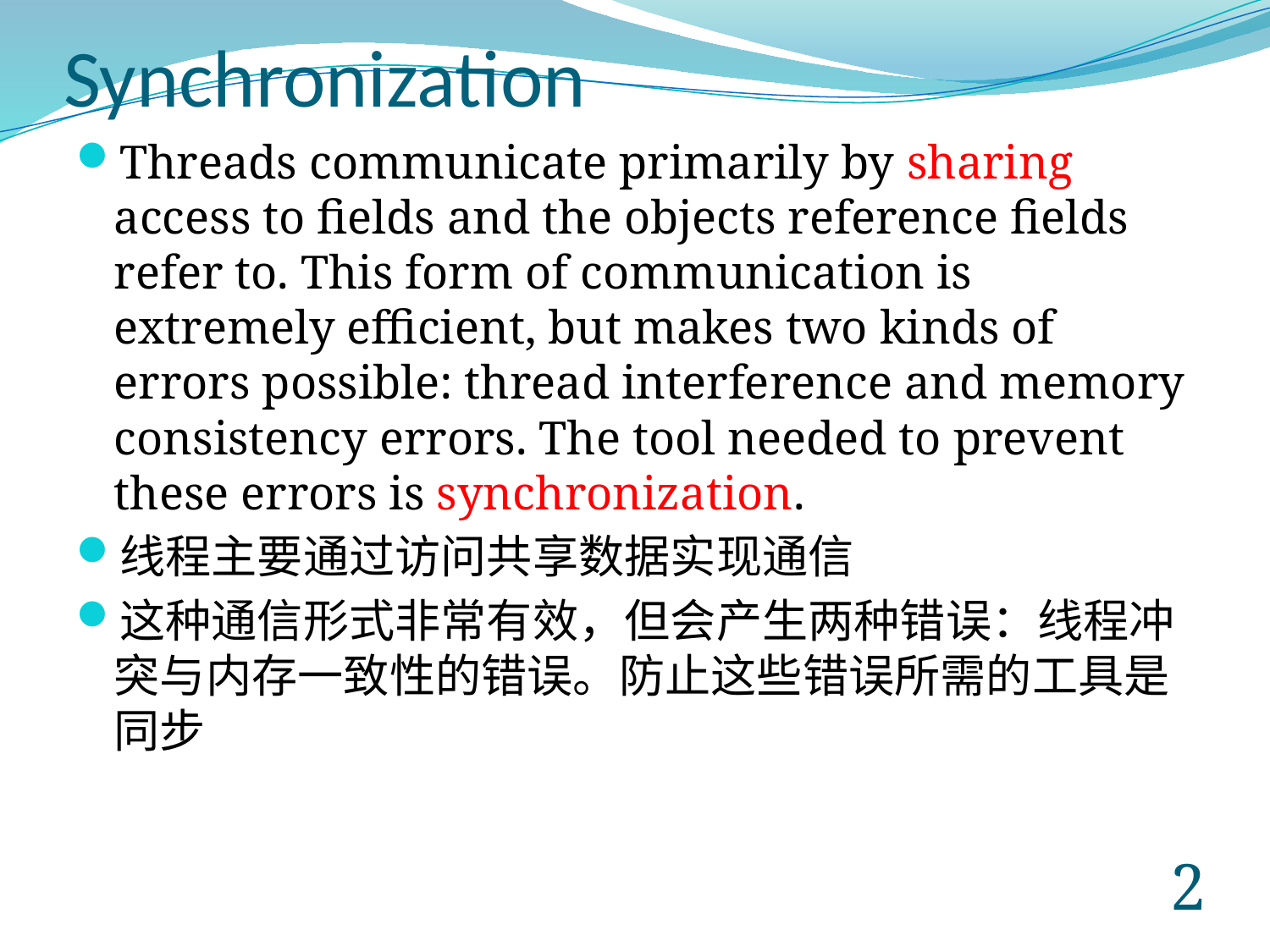

# Synchronization
Threads communicate primarily by sharing access to fields and the objects reference fields refer to. This form of communication is extremely efficient, but makes two kinds of errors possible: thread interference and memory consistency errors. The tool needed to prevent these errors is synchronization.
线程主要通过访问共享数据实现通信
这种通信形式非常有效，但会产生两种错误：线程冲突与内存一致性的错误。防止这些错误所需的工具是同步
2